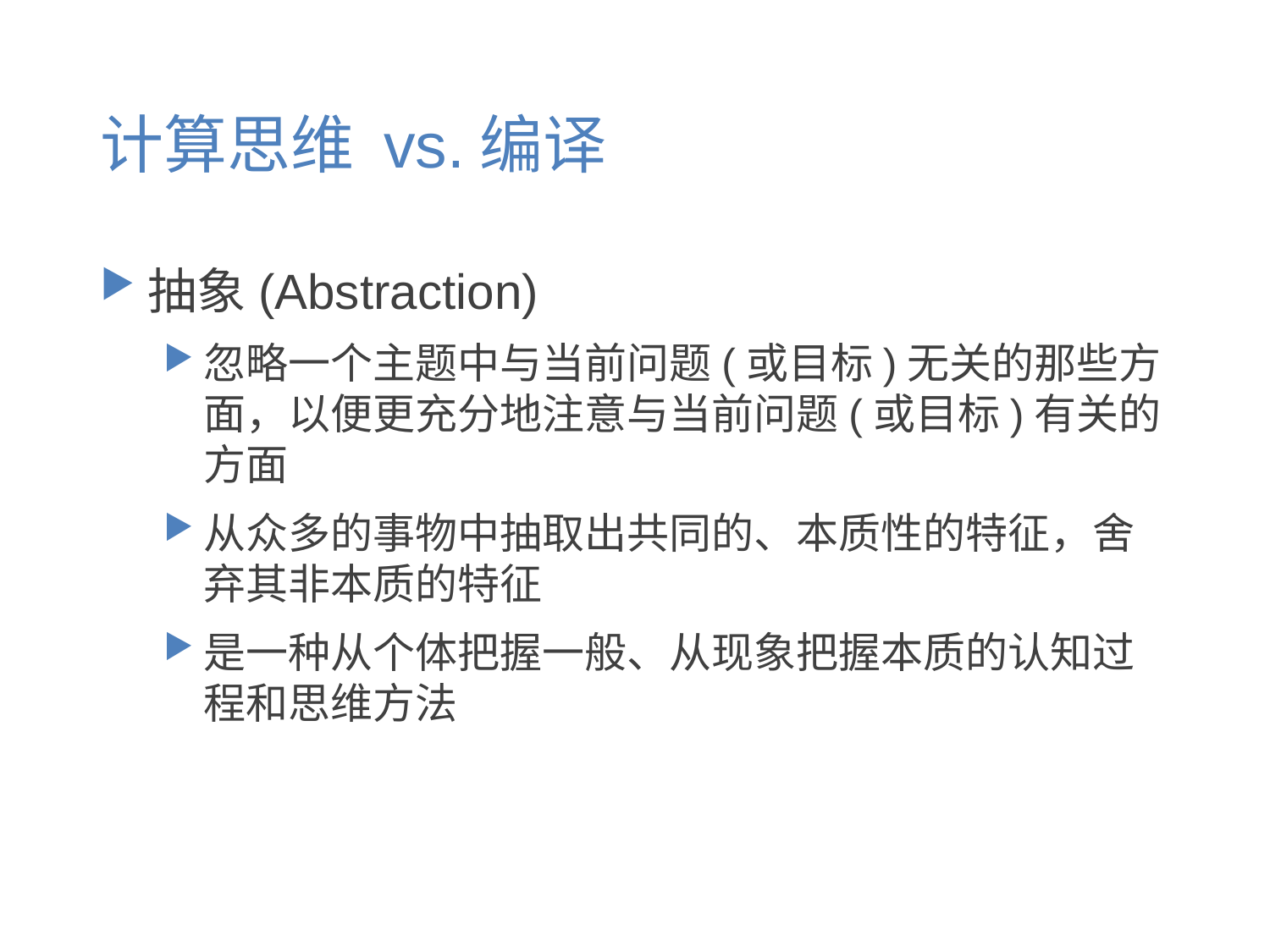

# 计算思维 vs.编译
抽象(Abstraction)
忽略一个主题中与当前问题(或目标)无关的那些方面，以便更充分地注意与当前问题(或目标)有关的方面
从众多的事物中抽取出共同的、本质性的特征，舍弃其非本质的特征
是一种从个体把握一般、从现象把握本质的认知过程和思维方法